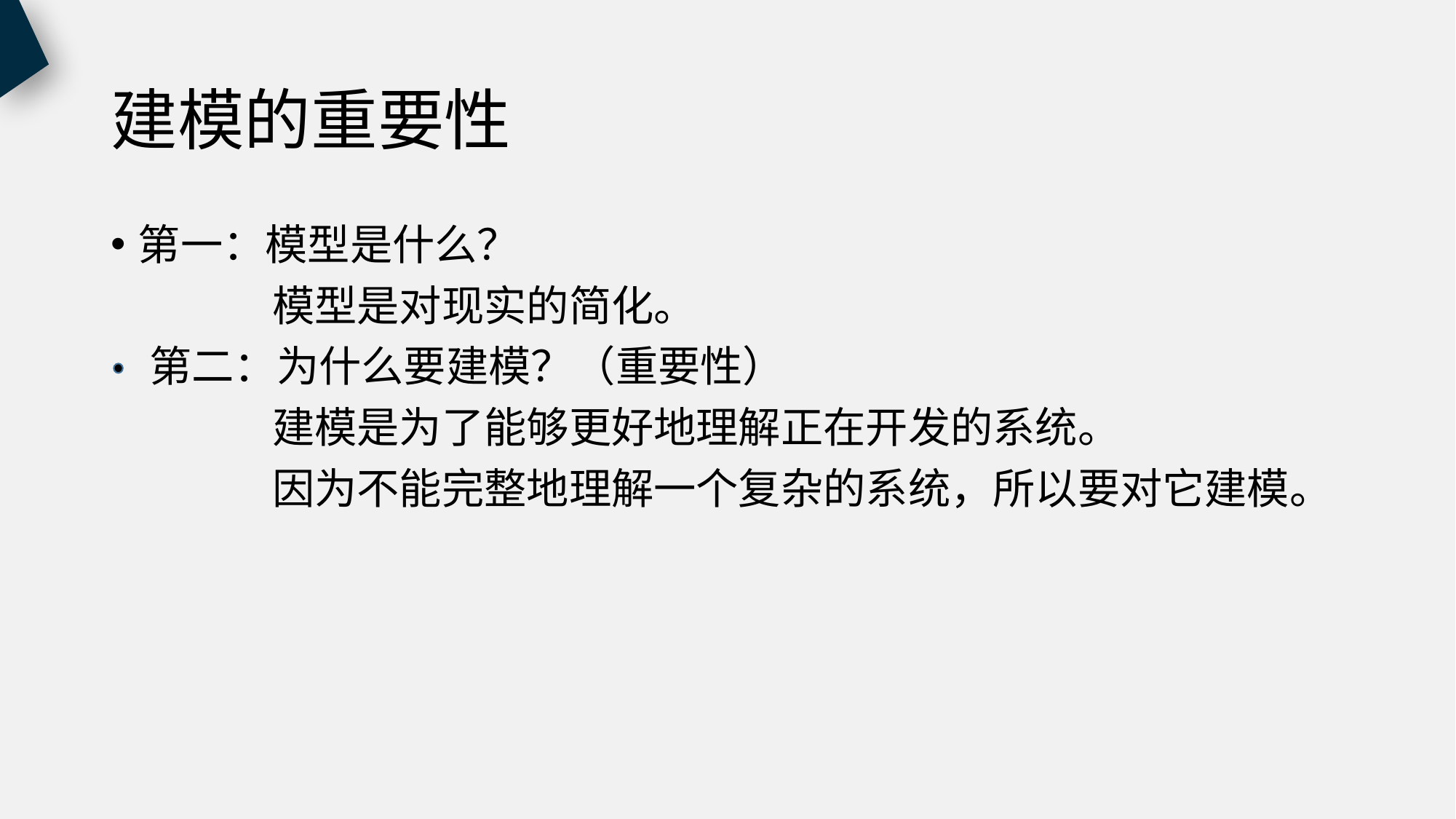

# 建模的重要性
第一：模型是什么？
                模型是对现实的简化。
   第二：为什么要建模？（重要性）
                建模是为了能够更好地理解正在开发的系统。
                因为不能完整地理解一个复杂的系统，所以要对它建模。